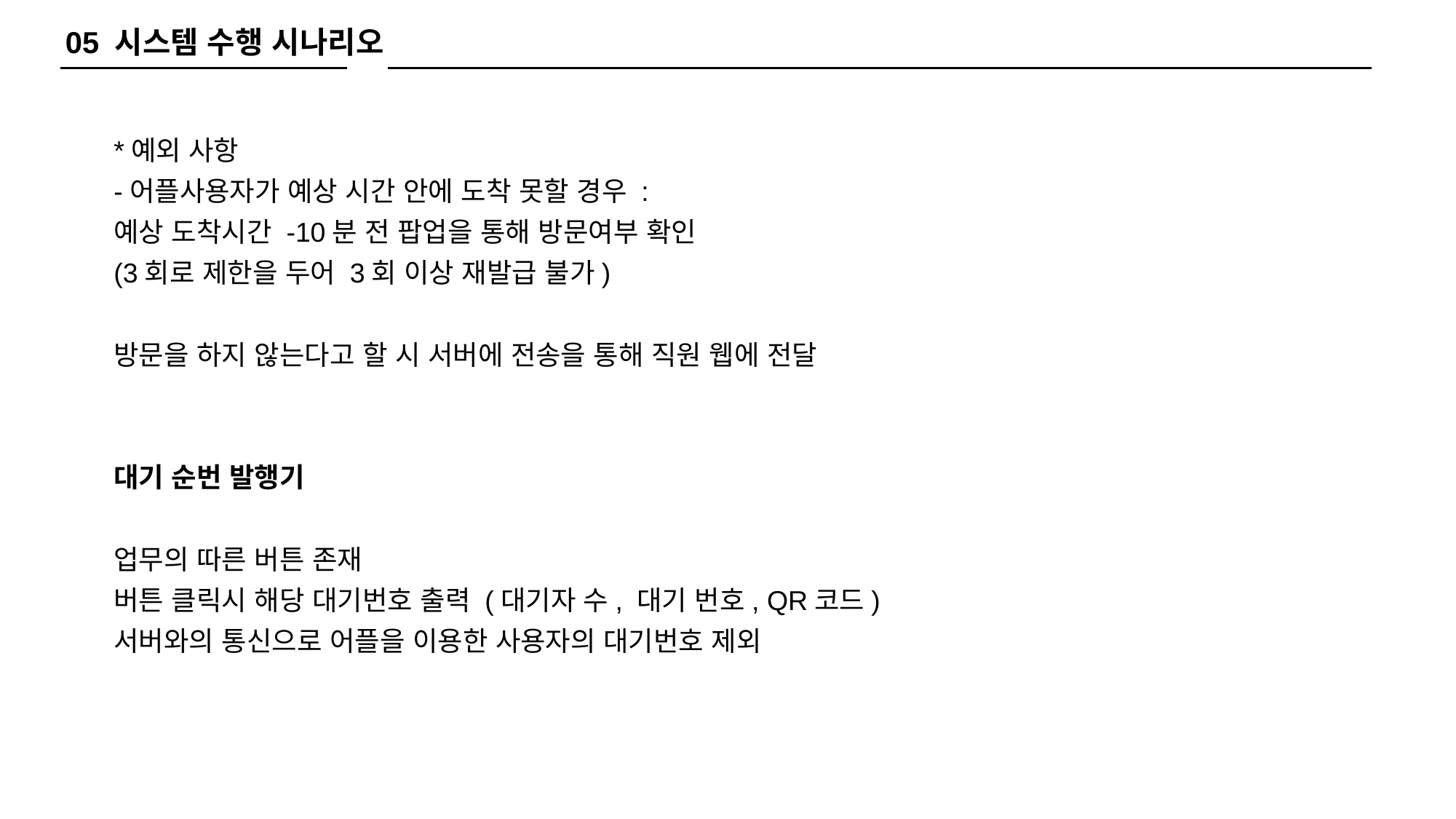

05 시스템 수행 시나리오
*예외 사항
-어플사용자가 예상 시간 안에 도착 못할 경우 :
예상 도착시간 -10분 전 팝업을 통해 방문여부 확인
(3회로 제한을 두어 3회 이상 재발급 불가)

방문을 하지 않는다고 할 시 서버에 전송을 통해 직원 웹에 전달

대기 순번 발행기

업무의 따른 버튼 존재
버튼 클릭시 해당 대기번호 출력 (대기자 수, 대기 번호, QR코드)
서버와의 통신으로 어플을 이용한 사용자의 대기번호 제외